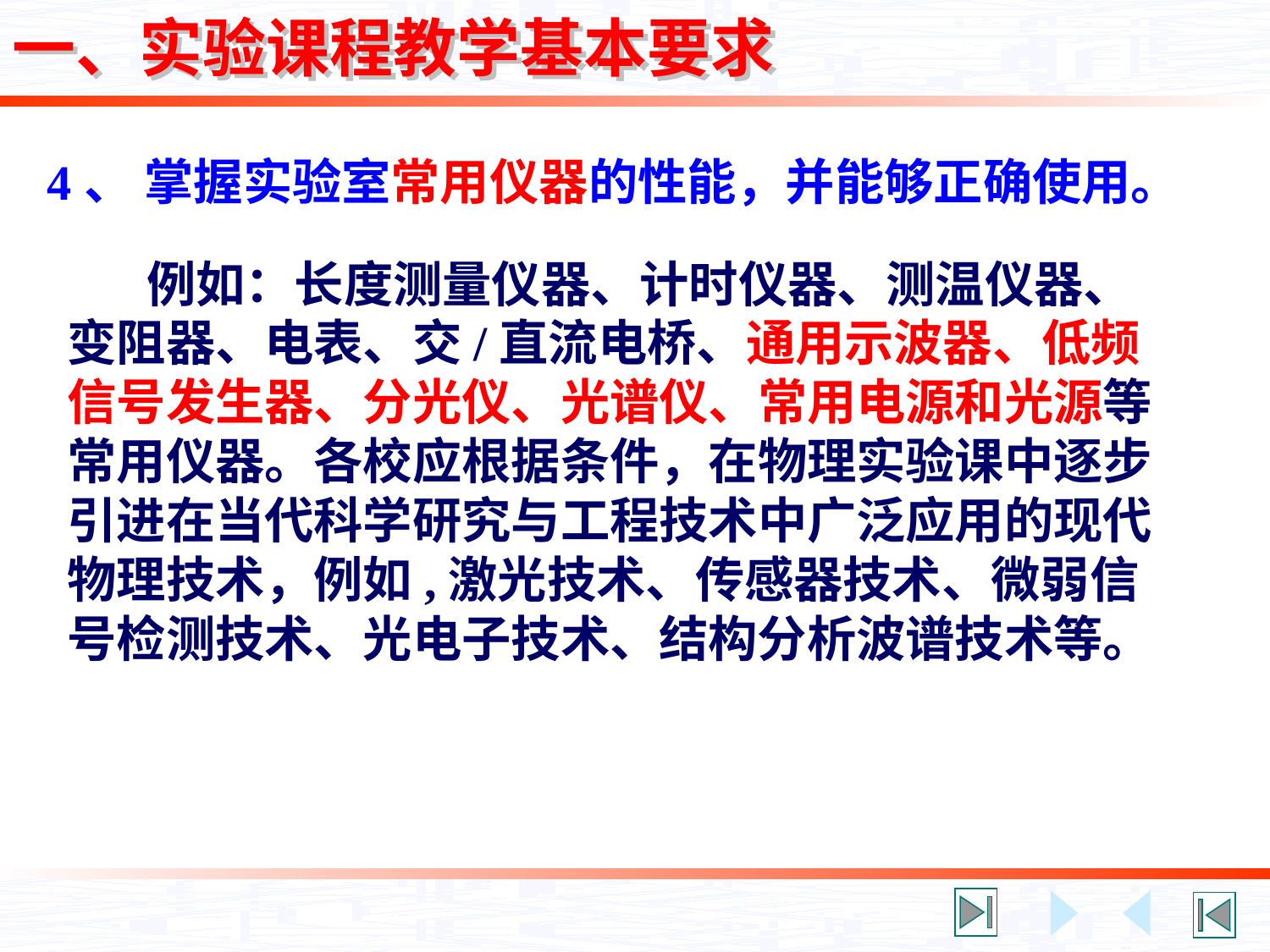

一、实验课程教学基本要求
4、 掌握实验室常用仪器的性能，并能够正确使用。
      例如：长度测量仪器、计时仪器、测温仪器、变阻器、电表、交/直流电桥、通用示波器、低频信号发生器、分光仪、光谱仪、常用电源和光源等常用仪器。各校应根据条件，在物理实验课中逐步引进在当代科学研究与工程技术中广泛应用的现代物理技术，例如,激光技术、传感器技术、微弱信号检测技术、光电子技术、结构分析波谱技术等。